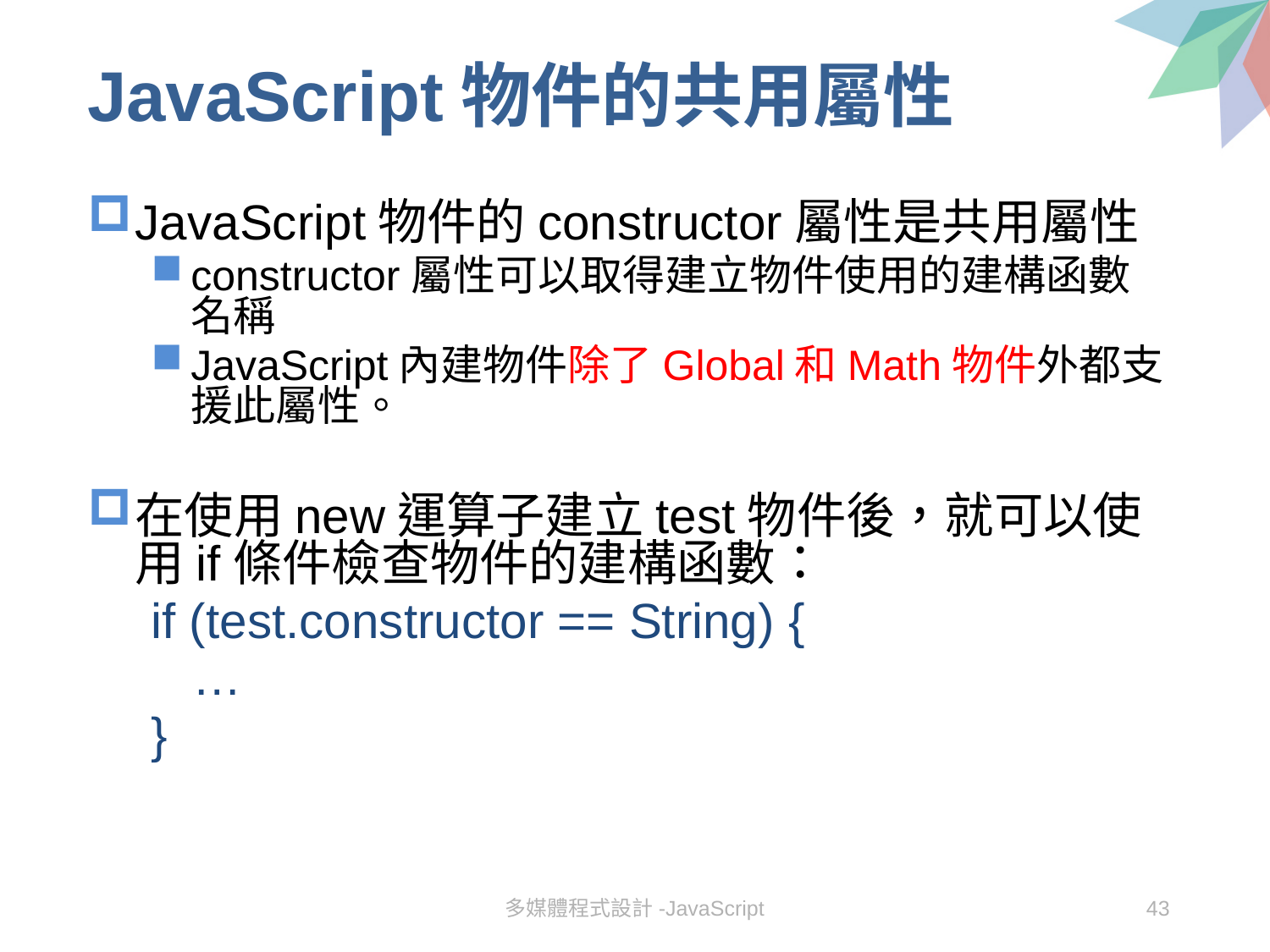

# JavaScript物件的共用屬性
JavaScript物件的constructor屬性是共用屬性
constructor屬性可以取得建立物件使用的建構函數名稱
JavaScript內建物件除了Global和Math物件外都支援此屬性。

在使用new運算子建立test物件後，就可以使用if條件檢查物件的建構函數：
if (test.constructor == String) {
   …
}
多媒體程式設計-JavaScript
43